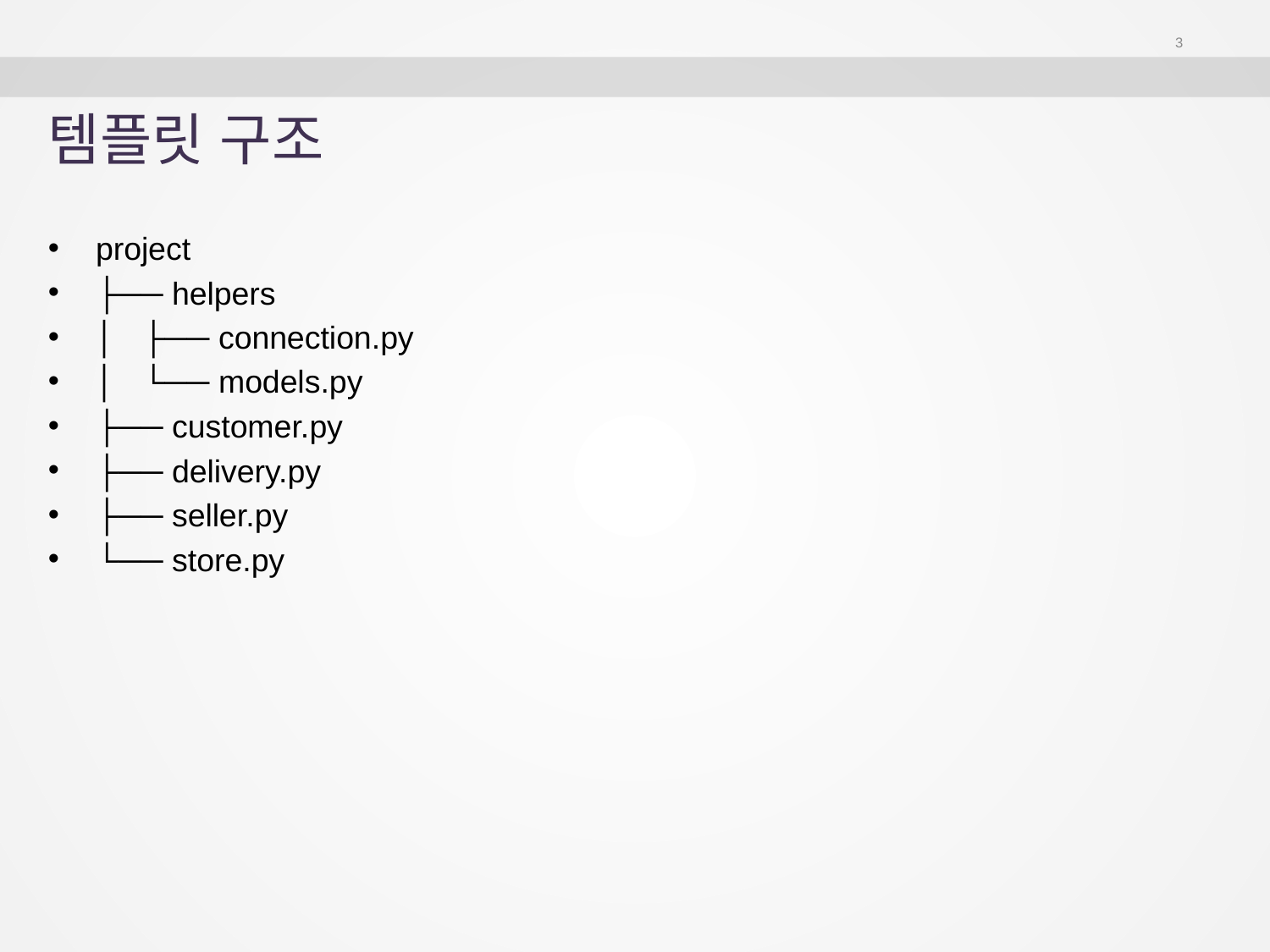

3
# 템플릿 구조
project
├── helpers
│   ├── connection.py
│   └── models.py
├── customer.py
├── delivery.py
├── seller.py
└── store.py